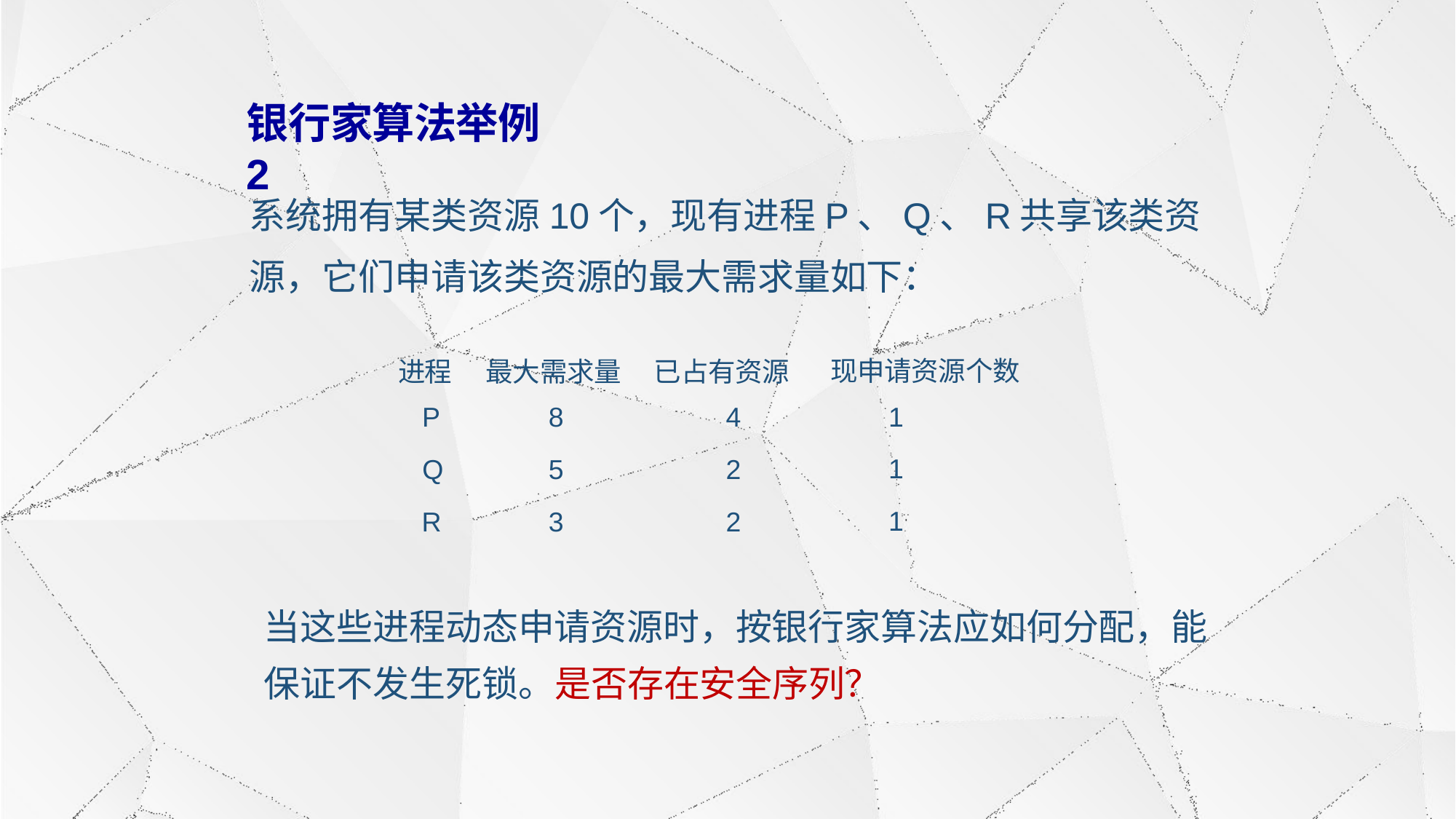

# 银行家算法举例2
系统拥有某类资源10个，现有进程P、Q、R共享该类资源，它们申请该类资源的最大需求量如下：
| 进程 | 最大需求量 | 已占有资源 | 现申请资源个数 |
| --- | --- | --- | --- |
| P | 8 | 4 | 1 |
| Q | 5 | 2 | 1 |
| R | 3 | 2 | 1 |
当这些进程动态申请资源时，按银行家算法应如何分配，能保证不发生死锁。是否存在安全序列？